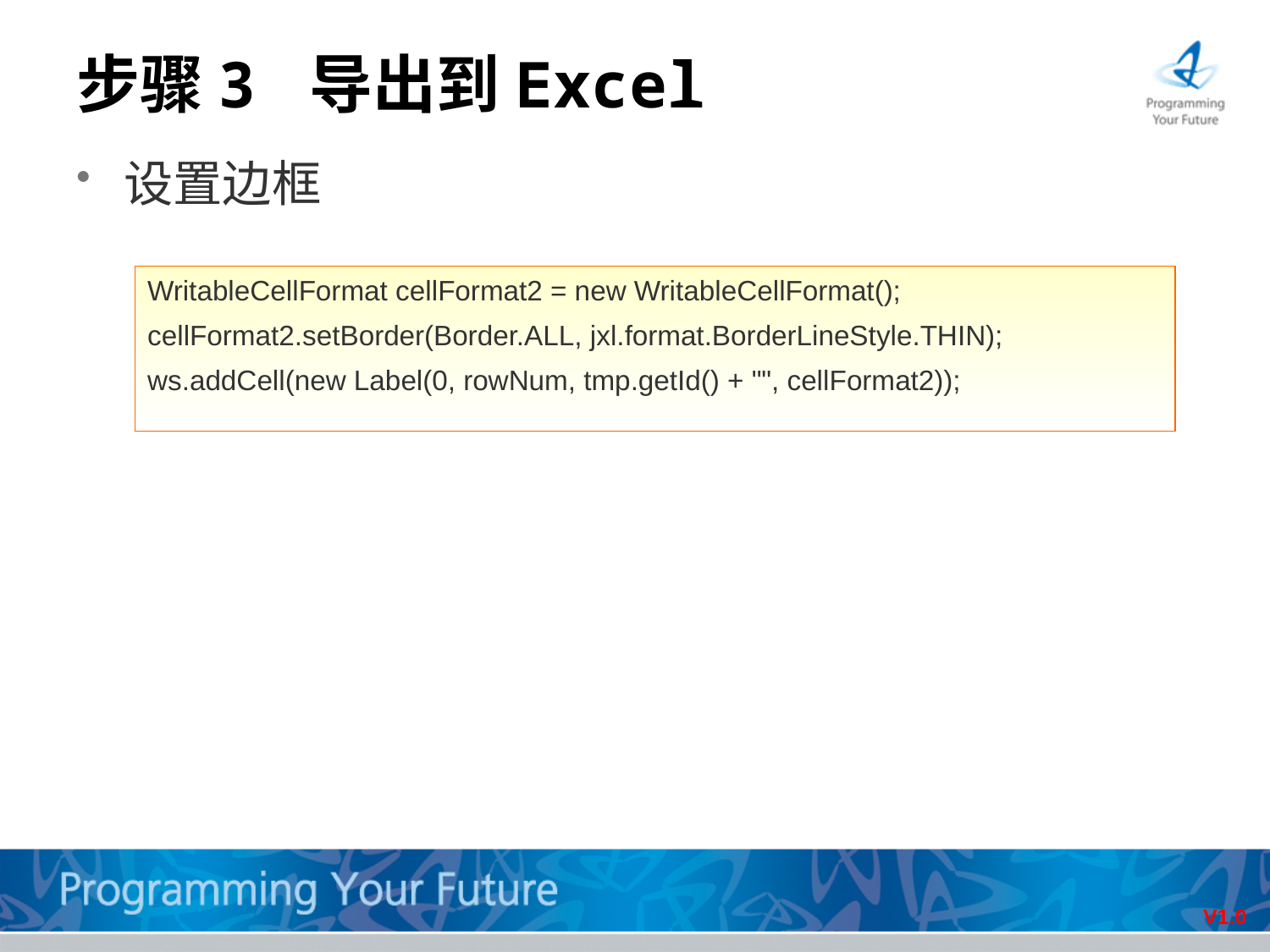

# 步骤3 导出到Excel
设置边框
WritableCellFormat cellFormat2 = new WritableCellFormat();
cellFormat2.setBorder(Border.ALL, jxl.format.BorderLineStyle.THIN);
ws.addCell(new Label(0, rowNum, tmp.getId() + "", cellFormat2));